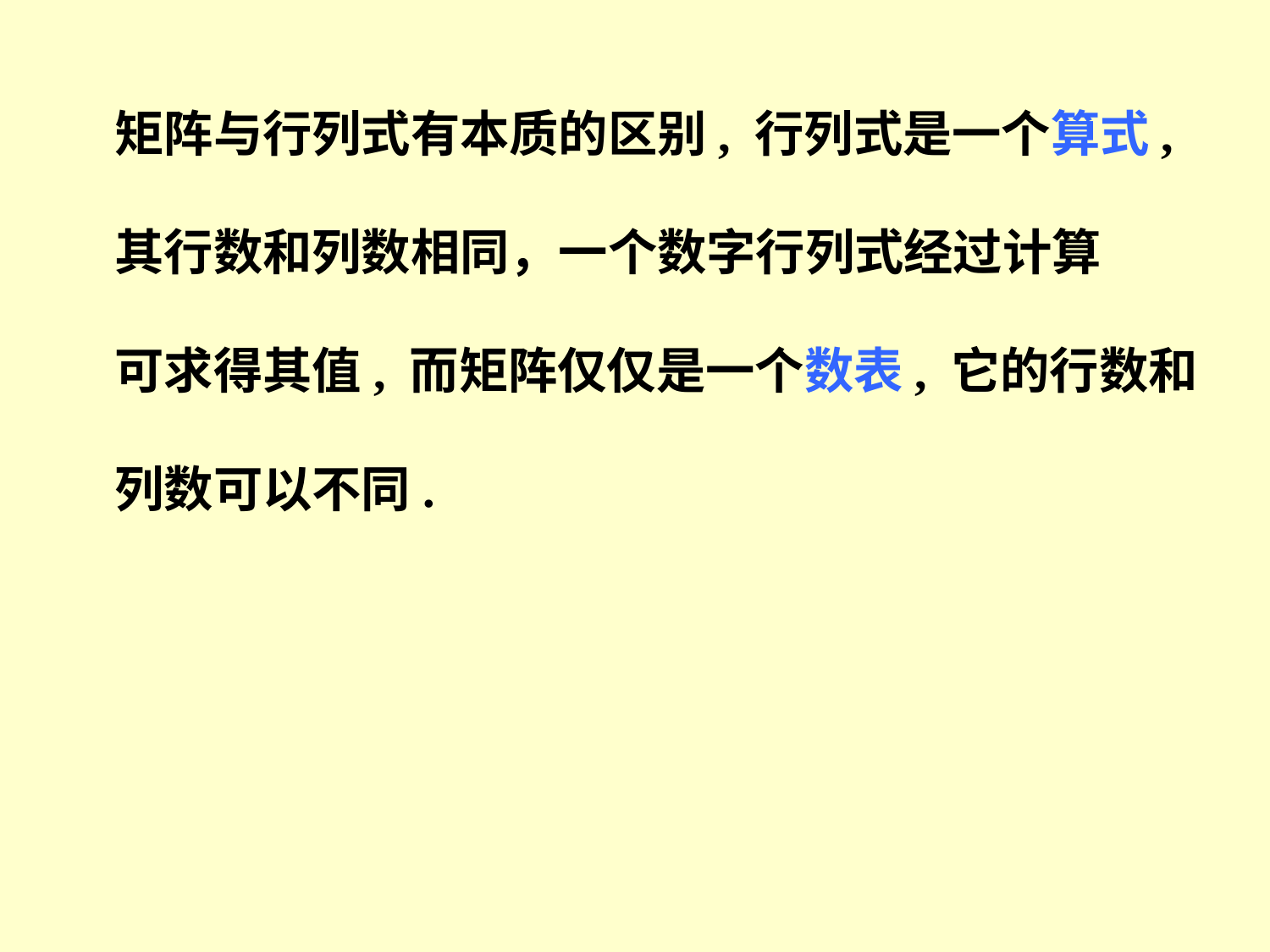

矩阵与行列式有本质的区别, 行列式是一个算式,

其行数和列数相同，一个数字行列式经过计算

可求得其值, 而矩阵仅仅是一个数表, 它的行数和

列数可以不同.